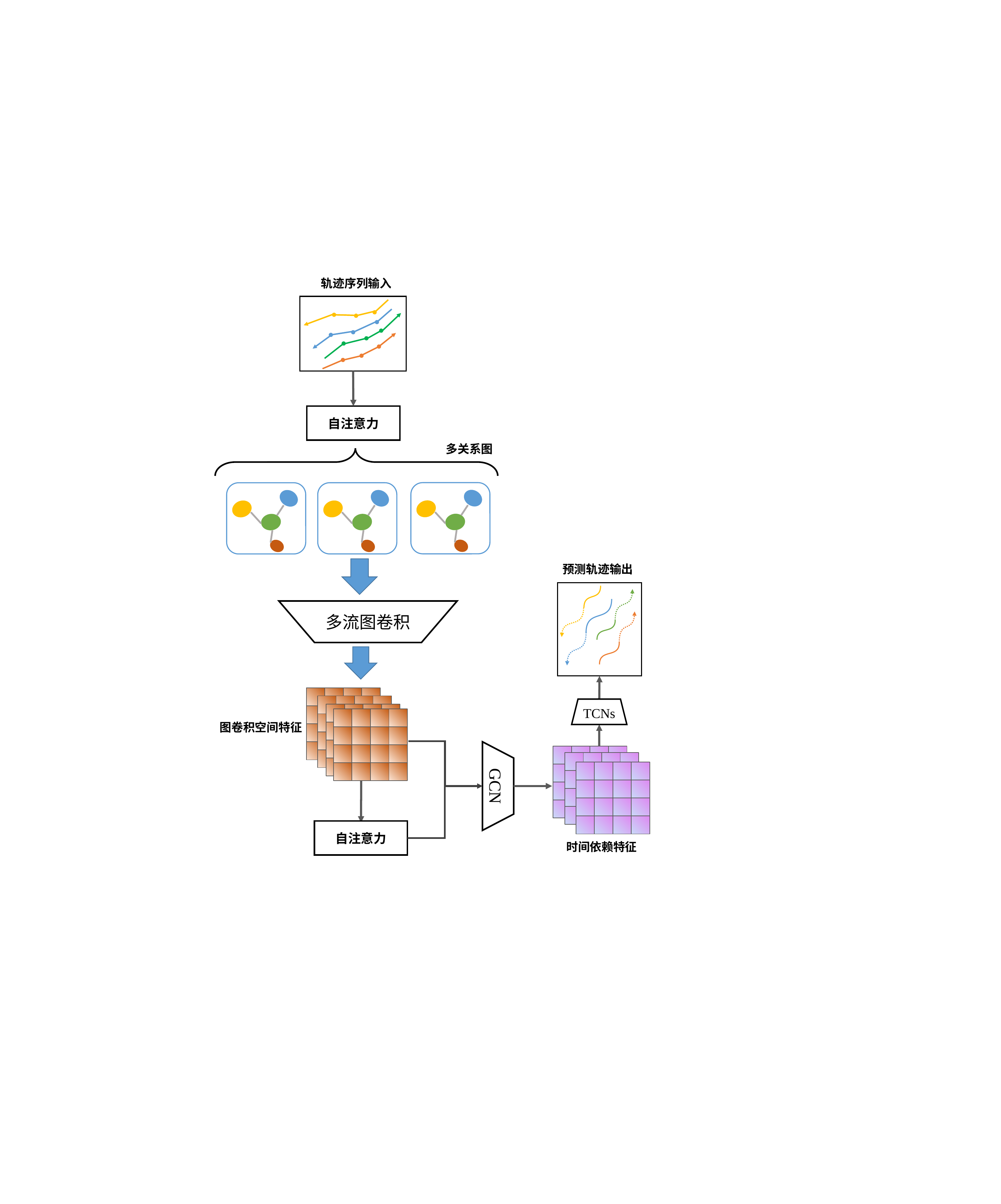

轨迹序列输入

自注意力
多关系图

预测轨迹输出

多流图卷积

TCNs

图卷积空间特征

GCN
自注意力
时间依赖特征